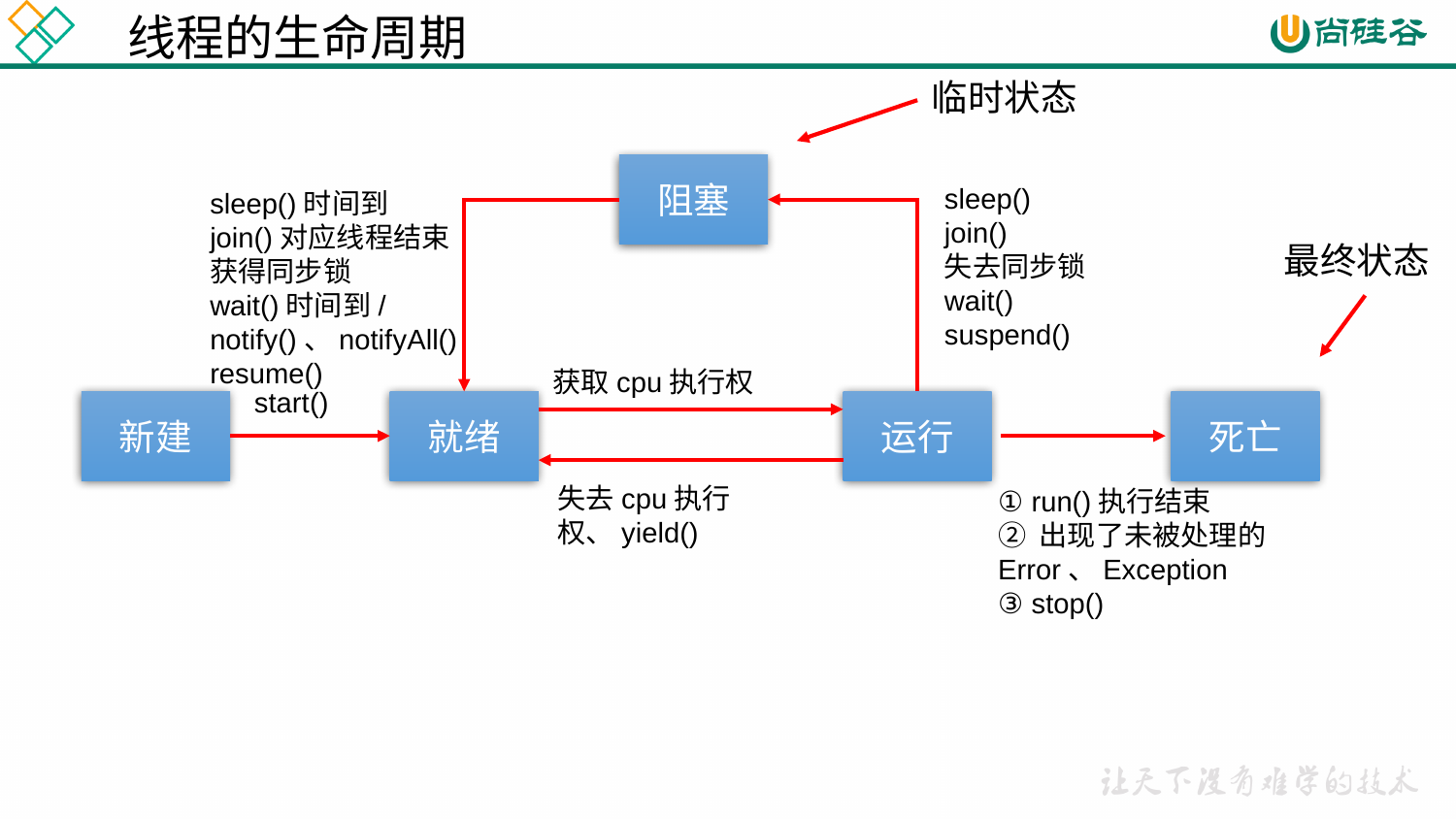

线程的生命周期
临时状态
阻塞
sleep()
join()
失去同步锁
wait()
suspend()
sleep()时间到
join()对应线程结束
获得同步锁
wait()时间到/notify()、notifyAll()
resume()
最终状态
获取cpu执行权
start()
新建
就绪
运行
死亡
失去cpu执行权、yield()
① run()执行结束
② 出现了未被处理的Error、Exception
③ stop()